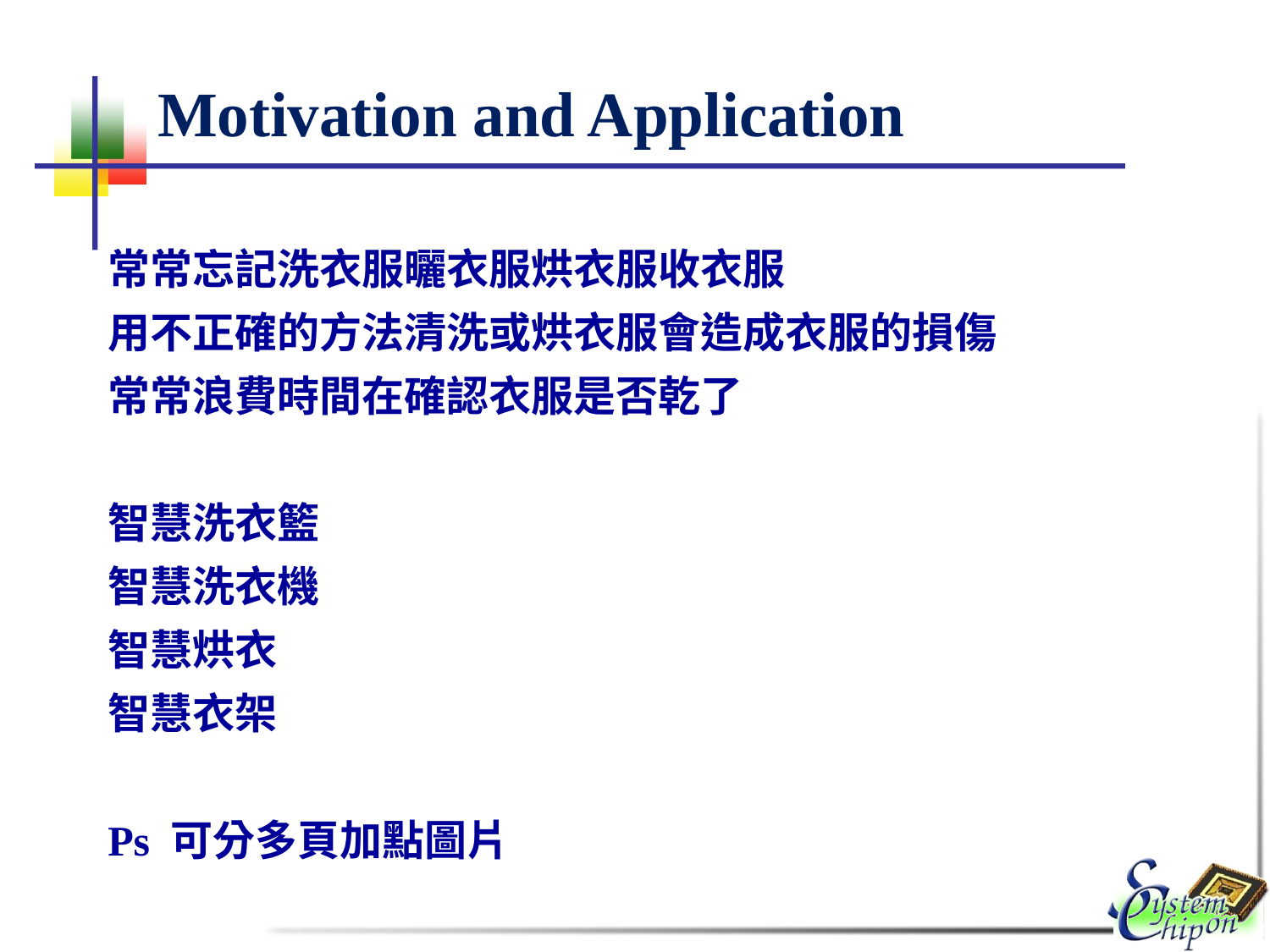

# Motivation and Application
常常忘記洗衣服曬衣服烘衣服收衣服
用不正確的方法清洗或烘衣服會造成衣服的損傷
常常浪費時間在確認衣服是否乾了

智慧洗衣籃
智慧洗衣機
智慧烘衣
智慧衣架

Ps 可分多頁加點圖片